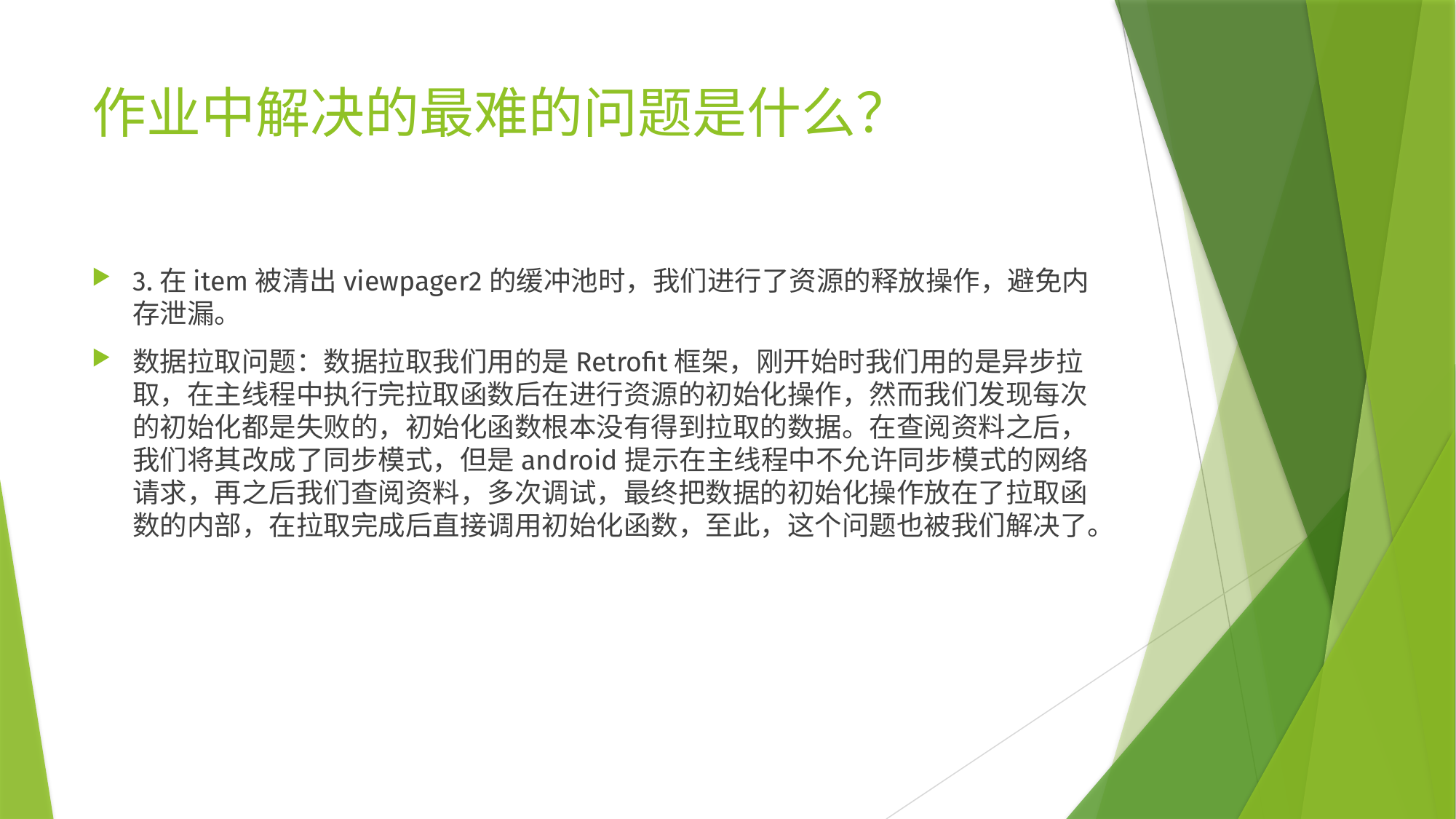

# 作业中解决的最难的问题是什么？
3.在item被清出viewpager2的缓冲池时，我们进行了资源的释放操作，避免内存泄漏。
数据拉取问题：数据拉取我们用的是Retrofit框架，刚开始时我们用的是异步拉取，在主线程中执行完拉取函数后在进行资源的初始化操作，然而我们发现每次的初始化都是失败的，初始化函数根本没有得到拉取的数据。在查阅资料之后，我们将其改成了同步模式，但是android提示在主线程中不允许同步模式的网络请求，再之后我们查阅资料，多次调试，最终把数据的初始化操作放在了拉取函数的内部，在拉取完成后直接调用初始化函数，至此，这个问题也被我们解决了。